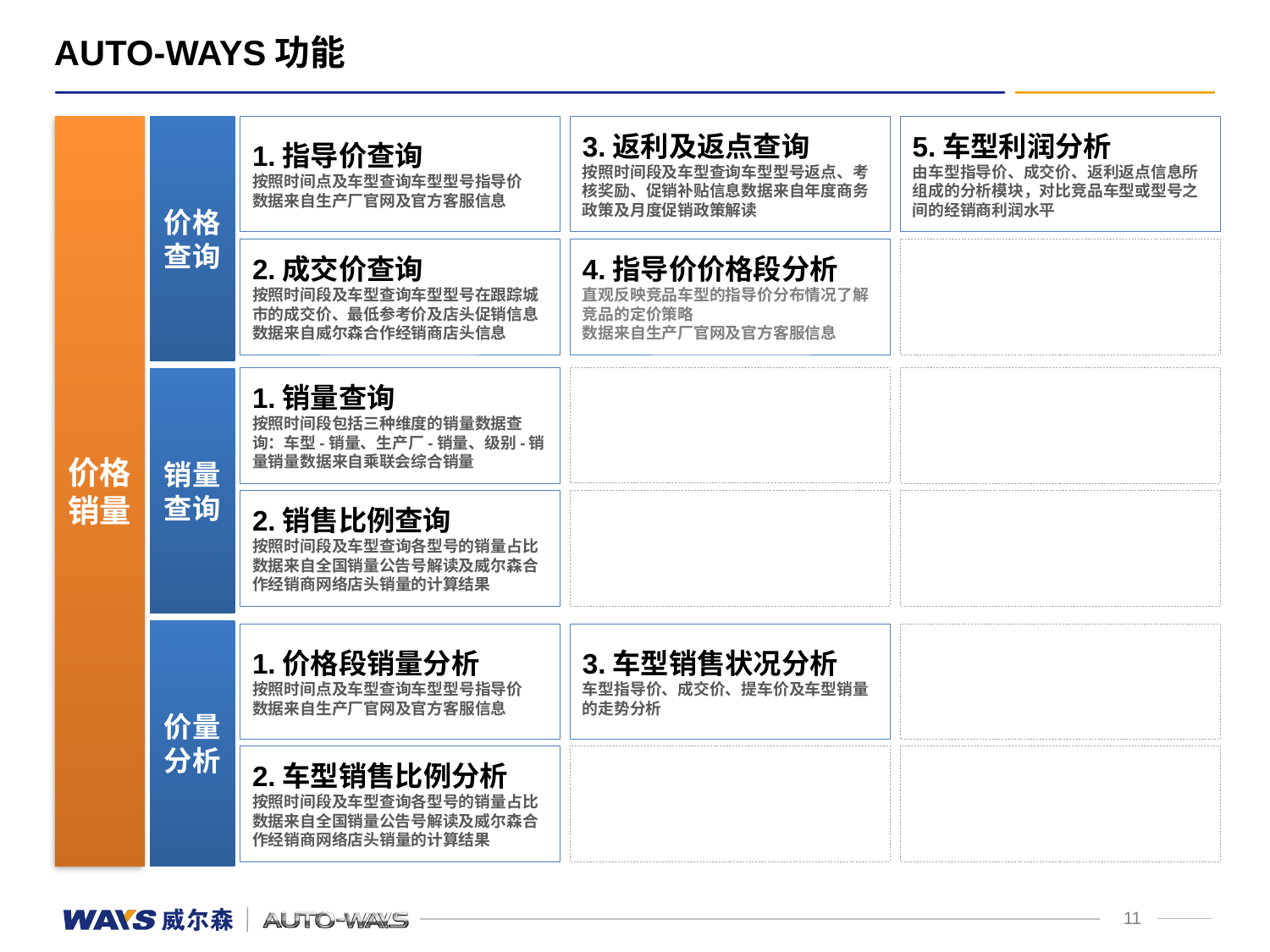

AUTO-WAYS功能
1.指导价查询
按照时间点及车型查询车型型号指导价
数据来自生产厂官网及官方客服信息
3.返利及返点查询
按照时间段及车型查询车型型号返点、考核奖励、促销补贴信息数据来自年度商务政策及月度促销政策解读
5.车型利润分析
由车型指导价、成交价、返利返点信息所组成的分析模块，对比竞品车型或型号之间的经销商利润水平
价格销量
价格查询
2.成交价查询
按照时间段及车型查询车型型号在跟踪城市的成交价、最低参考价及店头促销信息数据来自威尔森合作经销商店头信息
4.指导价价格段分析
直观反映竞品车型的指导价分布情况了解竞品的定价策略
数据来自生产厂官网及官方客服信息

1.销量查询
按照时间段包括三种维度的销量数据查询：车型-销量、生产厂-销量、级别-销量销量数据来自乘联会综合销量

销量查询
2.销售比例查询
按照时间段及车型查询各型号的销量占比
数据来自全国销量公告号解读及威尔森合作经销商网络店头销量的计算结果

价量分析
1.价格段销量分析
按照时间点及车型查询车型型号指导价
数据来自生产厂官网及官方客服信息
3.车型销售状况分析
车型指导价、成交价、提车价及车型销量的走势分析

2.车型销售比例分析
按照时间段及车型查询各型号的销量占比
数据来自全国销量公告号解读及威尔森合作经销商网络店头销量的计算结果